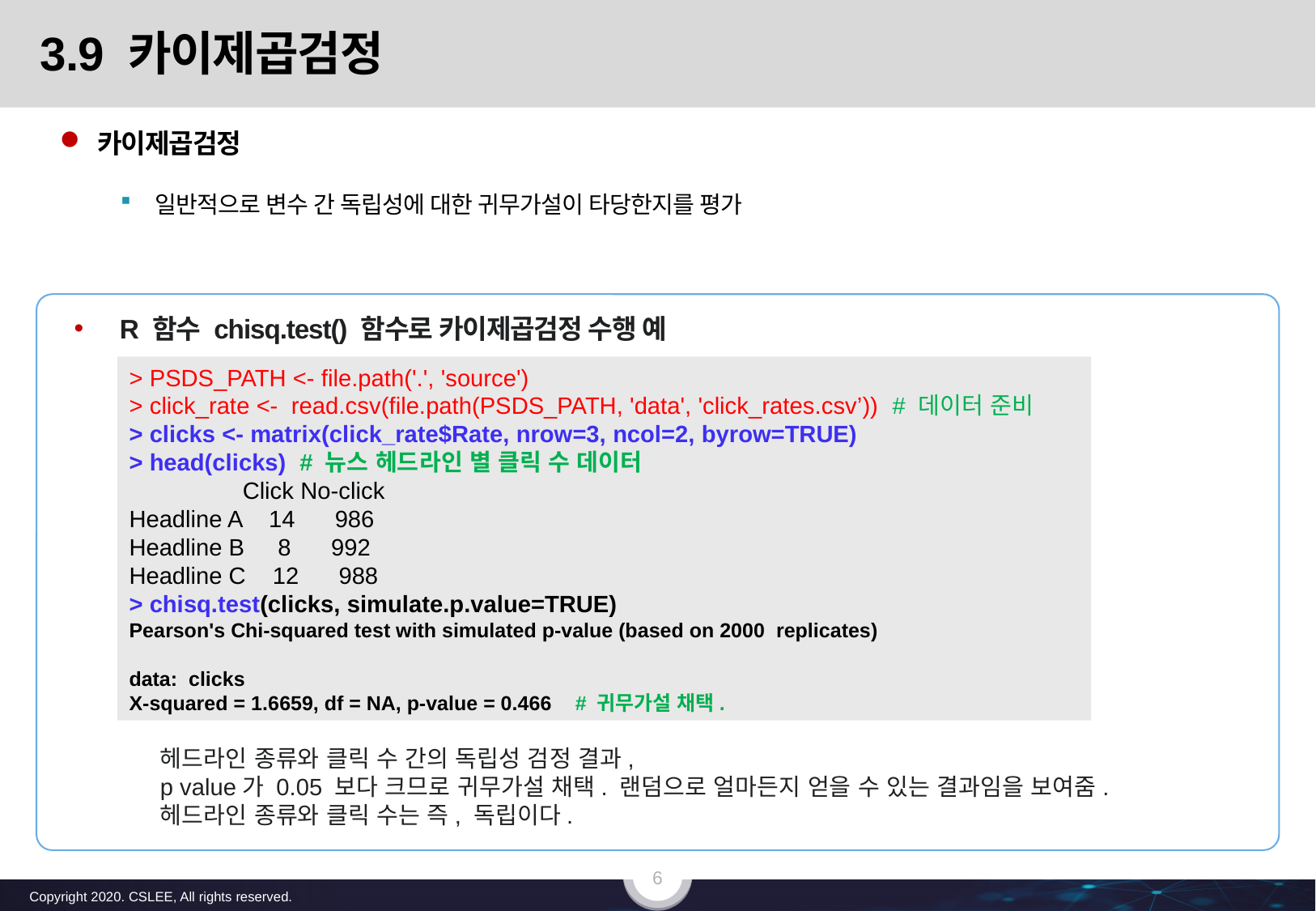

# 3.9 카이제곱검정
카이제곱검정
일반적으로 변수 간 독립성에 대한 귀무가설이 타당한지를 평가
R 함수 chisq.test() 함수로 카이제곱검정 수행 예

> PSDS_PATH <- file.path('.', 'source')
> click_rate <-  read.csv(file.path(PSDS_PATH, 'data', 'click_rates.csv’))  # 데이터 준비
> clicks <- matrix(click_rate$Rate, nrow=3, ncol=2, byrow=TRUE)
> head(clicks)  # 뉴스 헤드라인 별 클릭 수 데이터
                 Click No-click
Headline A    14      986
Headline B     8      992
Headline C    12      988
> chisq.test(clicks, simulate.p.value=TRUE)
Pearson's Chi-squared test with simulated p-value (based on 2000  replicates)

data:  clicks
X-squared = 1.6659, df = NA, p-value = 0.466    # 귀무가설 채택.
헤드라인 종류와 클릭 수 간의 독립성 검정 결과,
p value가 0.05 보다 크므로 귀무가설 채택. 랜덤으로 얼마든지 얻을 수 있는 결과임을 보여줌.
헤드라인 종류와 클릭 수는 즉, 독립이다.
6